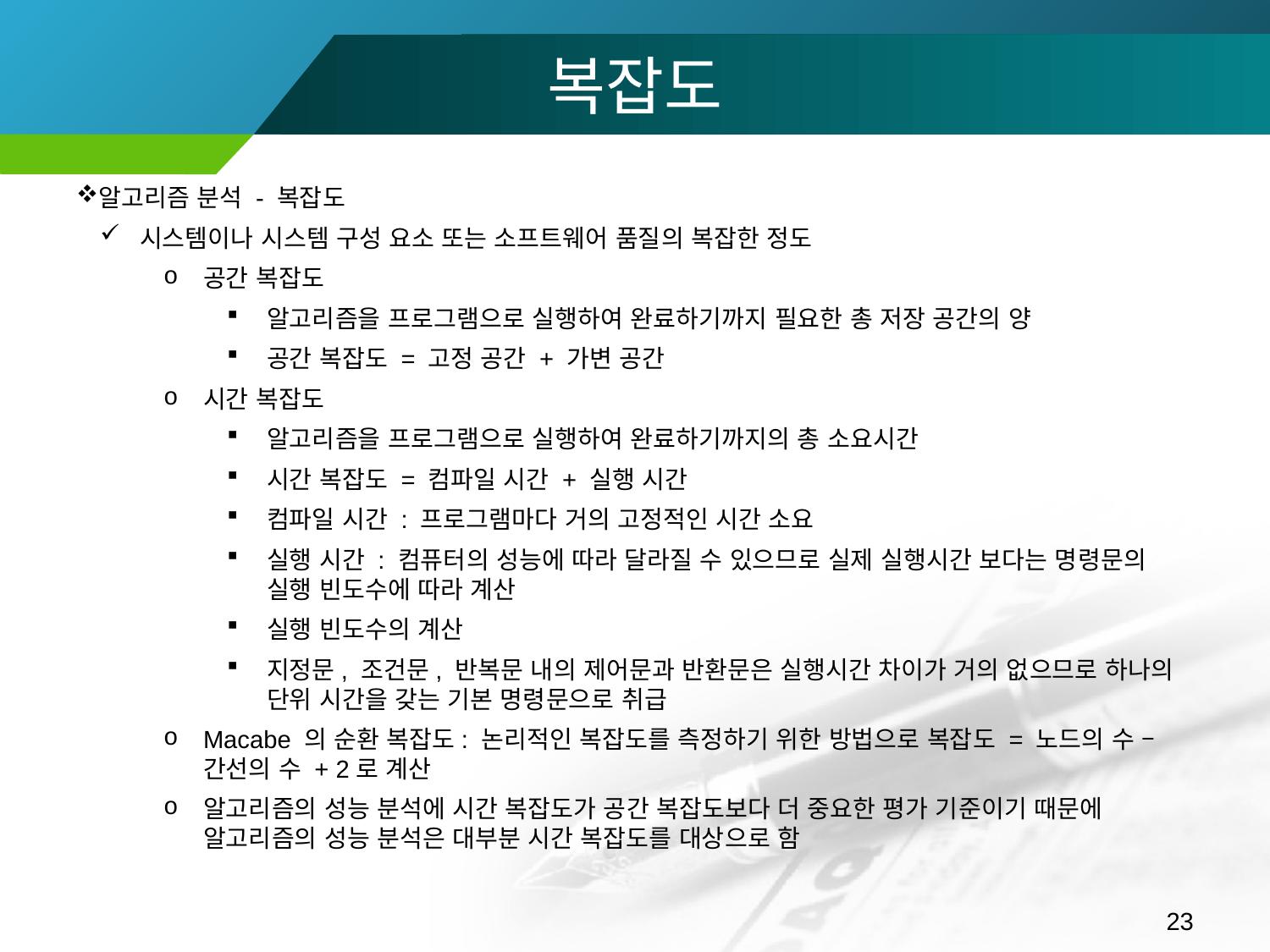

# 복잡도
알고리즘 분석 - 복잡도
시스템이나 시스템 구성 요소 또는 소프트웨어 품질의 복잡한 정도
공간 복잡도
알고리즘을 프로그램으로 실행하여 완료하기까지 필요한 총 저장 공간의 양
공간 복잡도 = 고정 공간 + 가변 공간
시간 복잡도
알고리즘을 프로그램으로 실행하여 완료하기까지의 총 소요시간
시간 복잡도 = 컴파일 시간 + 실행 시간
컴파일 시간 : 프로그램마다 거의 고정적인 시간 소요
실행 시간 : 컴퓨터의 성능에 따라 달라질 수 있으므로 실제 실행시간 보다는 명령문의 실행 빈도수에 따라 계산
실행 빈도수의 계산
지정문, 조건문, 반복문 내의 제어문과 반환문은 실행시간 차이가 거의 없으므로 하나의 단위 시간을 갖는 기본 명령문으로 취급
Macabe 의 순환 복잡도: 논리적인 복잡도를 측정하기 위한 방법으로 복잡도 = 노드의 수 – 간선의 수 + 2로 계산
알고리즘의 성능 분석에 시간 복잡도가 공간 복잡도보다 더 중요한 평가 기준이기 때문에 알고리즘의 성능 분석은 대부분 시간 복잡도를 대상으로 함
23